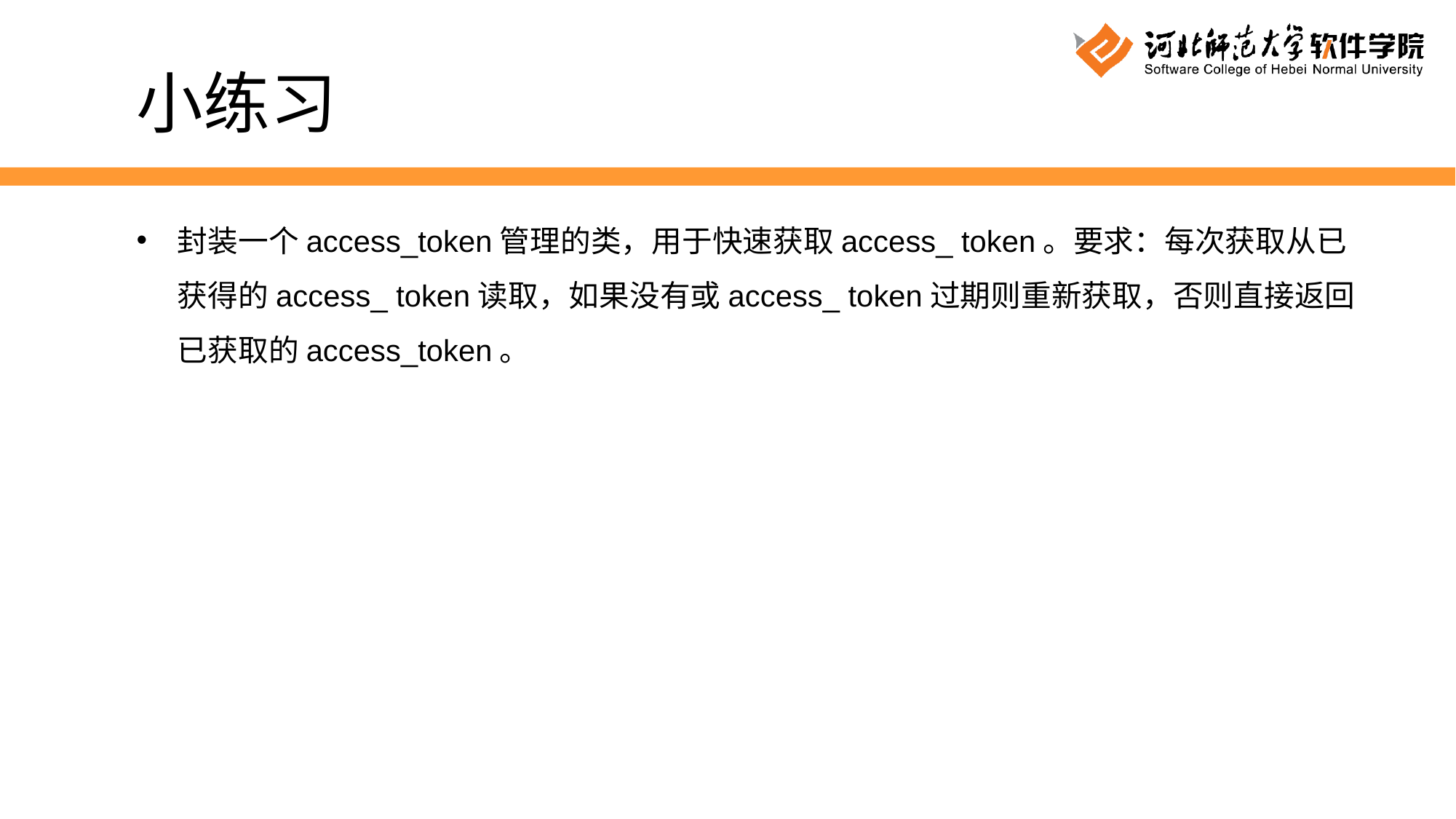

小练习
封装一个access_token管理的类，用于快速获取access_ token。要求：每次获取从已获得的access_ token读取，如果没有或access_ token过期则重新获取，否则直接返回已获取的access_token。